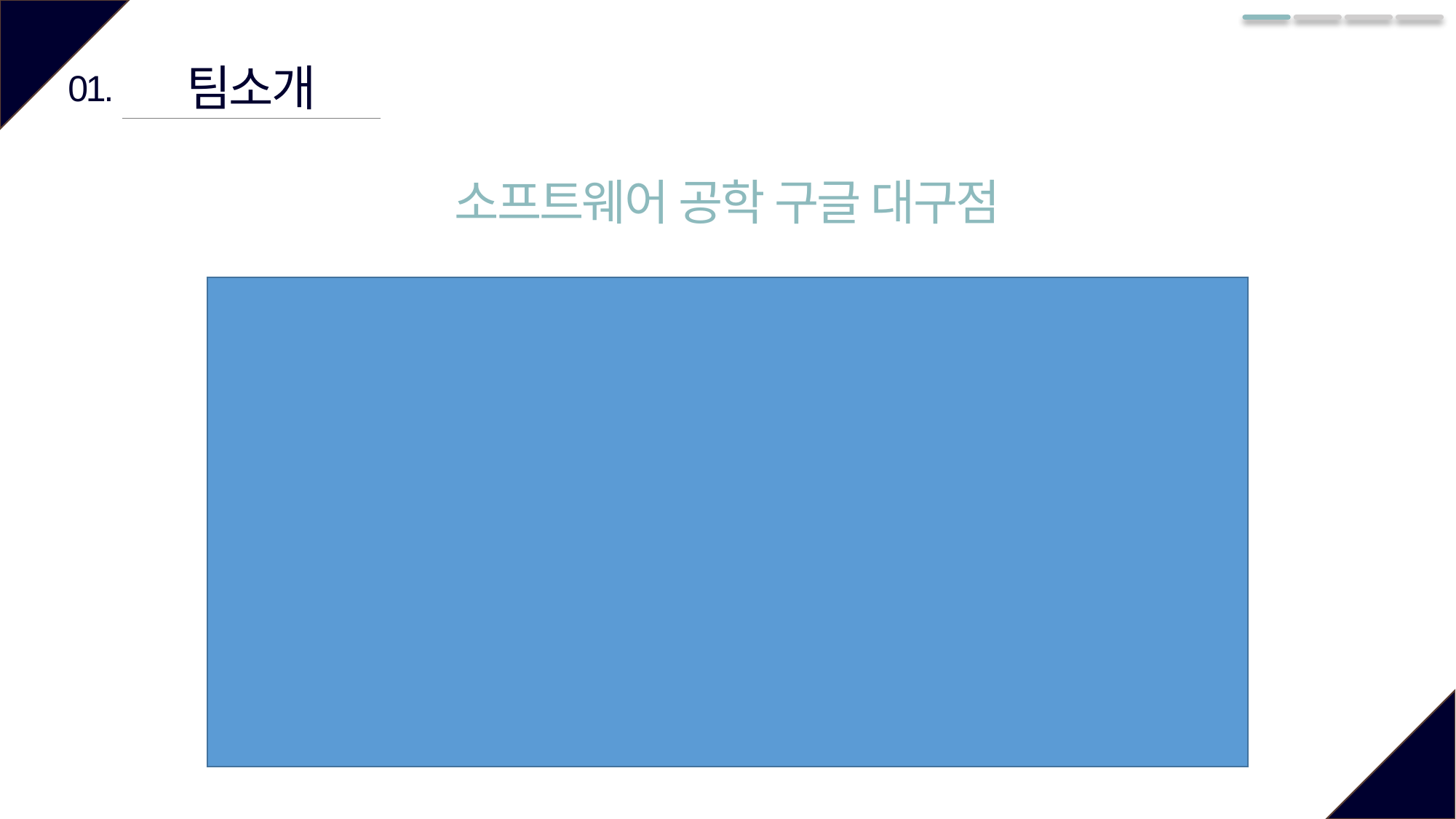

팀소개
01.
3조
소프트웨어 공학 구글 대구점
소프트웨어 공학 구글 대구점